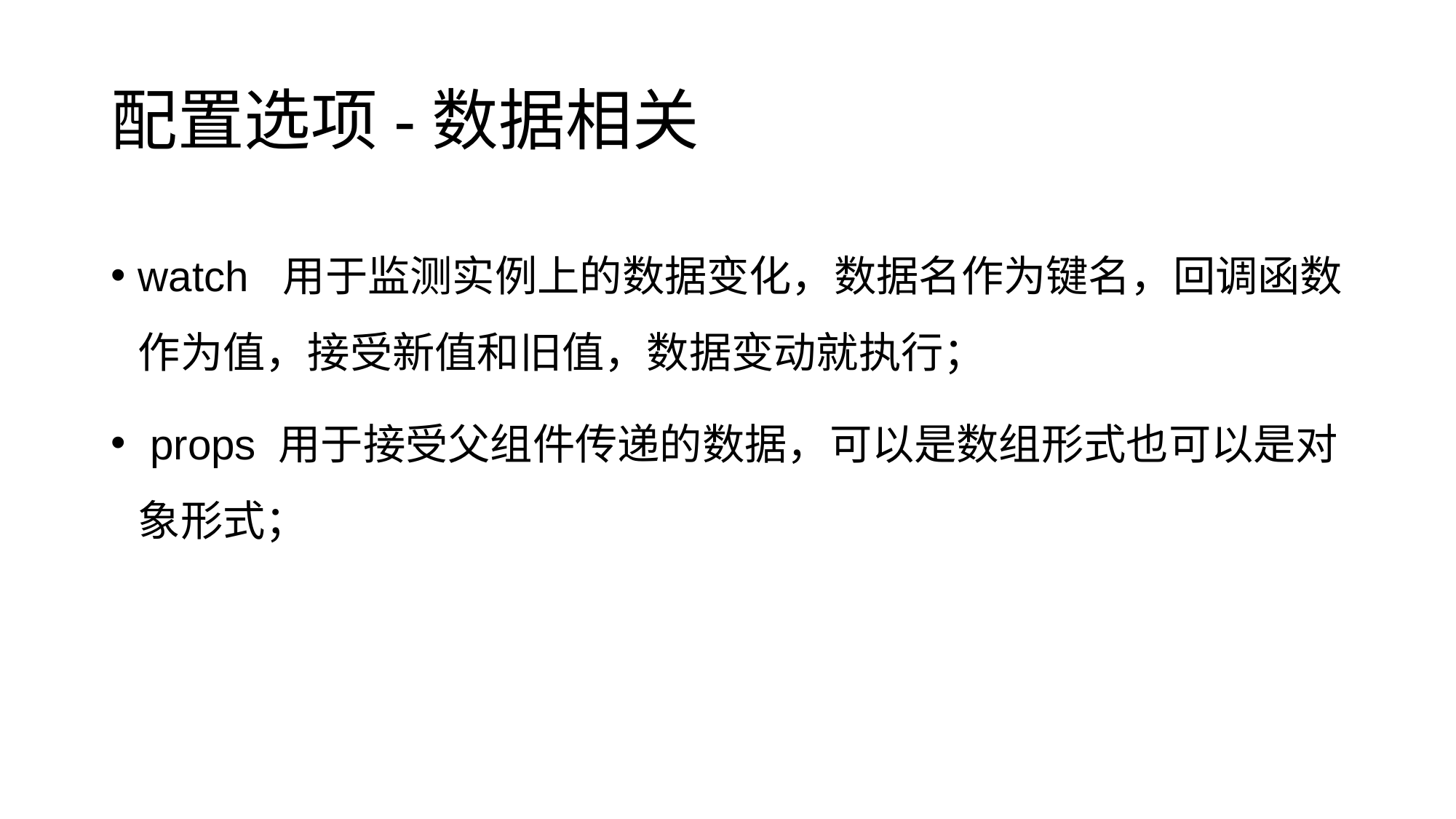

# 配置选项-数据相关
watch  用于监测实例上的数据变化，数据名作为键名，回调函数作为值，接受新值和旧值，数据变动就执行；
 props 用于接受父组件传递的数据，可以是数组形式也可以是对象形式；